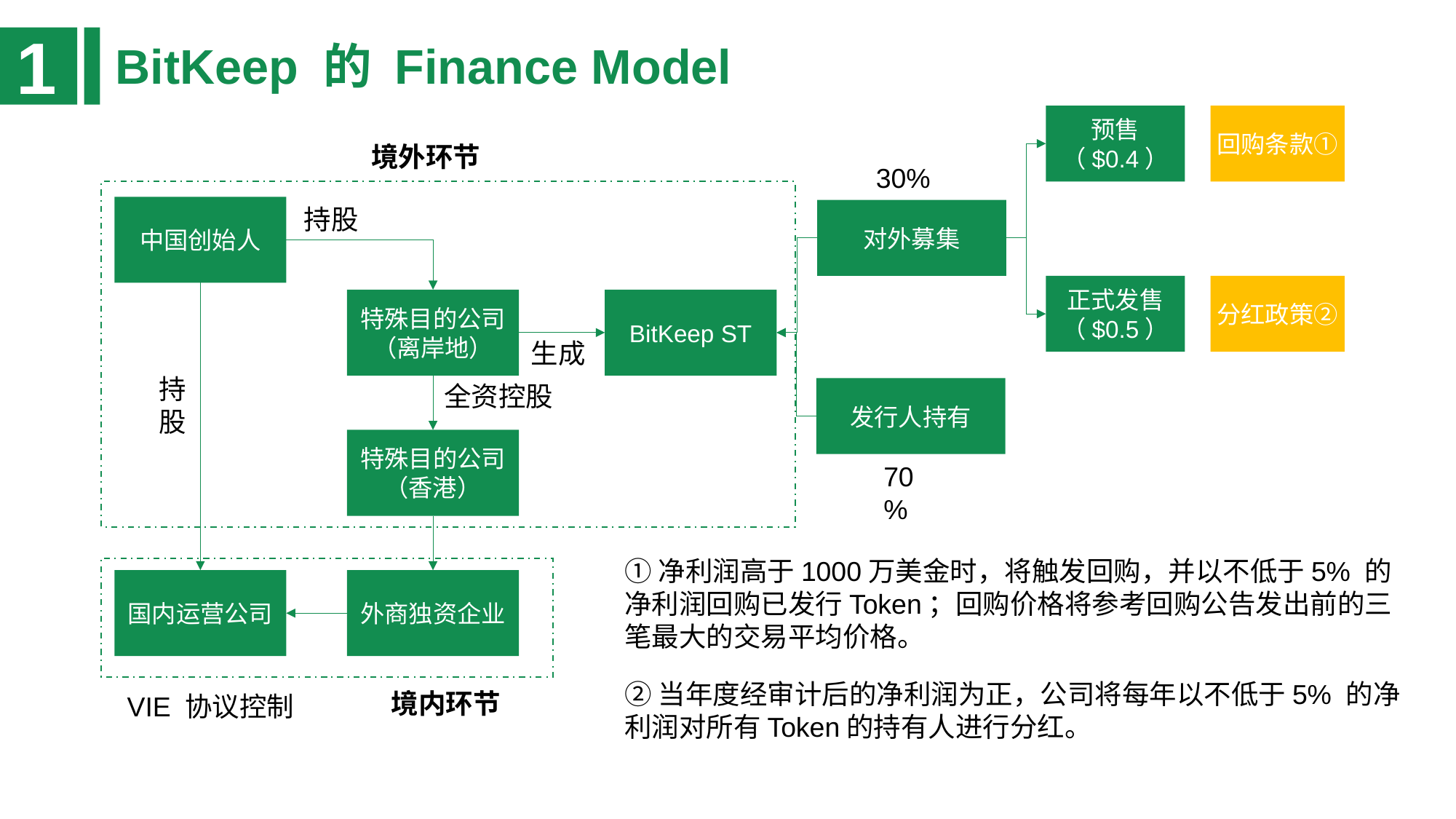

1

BitKeep 的 Finance Model
预售
（$0.4）
回购条款①
境外环节
30%

中国创始人
持股
对外募集
正式发售（$0.5）
分红政策②
特殊目的公司（离岸地）
BitKeep ST
生成
持股
全资控股
发行人持有
特殊目的公司（香港）
70%
①净利润高于1000万美金时，将触发回购，并以不低于5% 的净利润回购已发行Token；回购价格将参考回购公告发出前的三笔最大的交易平均价格。

国内运营公司
外商独资企业
②当年度经审计后的净利润为正，公司将每年以不低于5% 的净利润对所有Token的持有人进行分红。
境内环节
VIE 协议控制